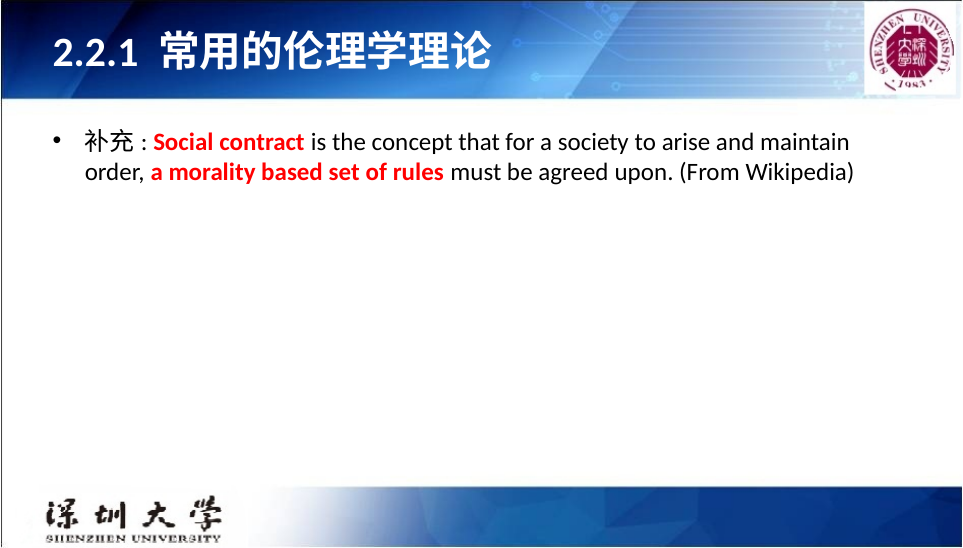

# 2.2.1 常用的伦理学理论
补充: Social contract is the concept that for a society to arise and maintain order, a morality based set of rules must be agreed upon. (From Wikipedia)
67